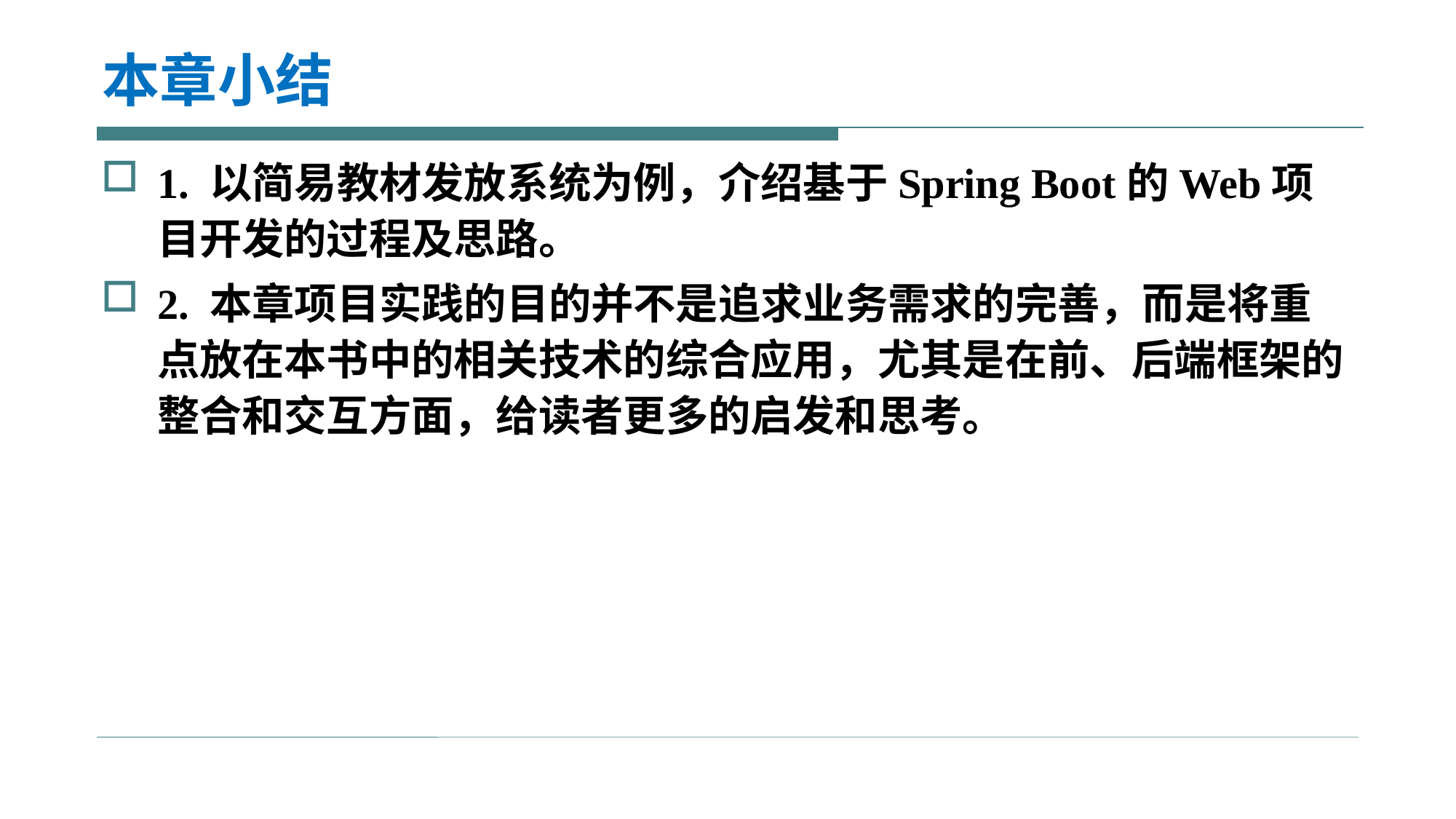

# 本章小结
1. 以简易教材发放系统为例，介绍基于Spring Boot的Web项目开发的过程及思路。
2. 本章项目实践的目的并不是追求业务需求的完善，而是将重点放在本书中的相关技术的综合应用，尤其是在前、后端框架的整合和交互方面，给读者更多的启发和思考。
15